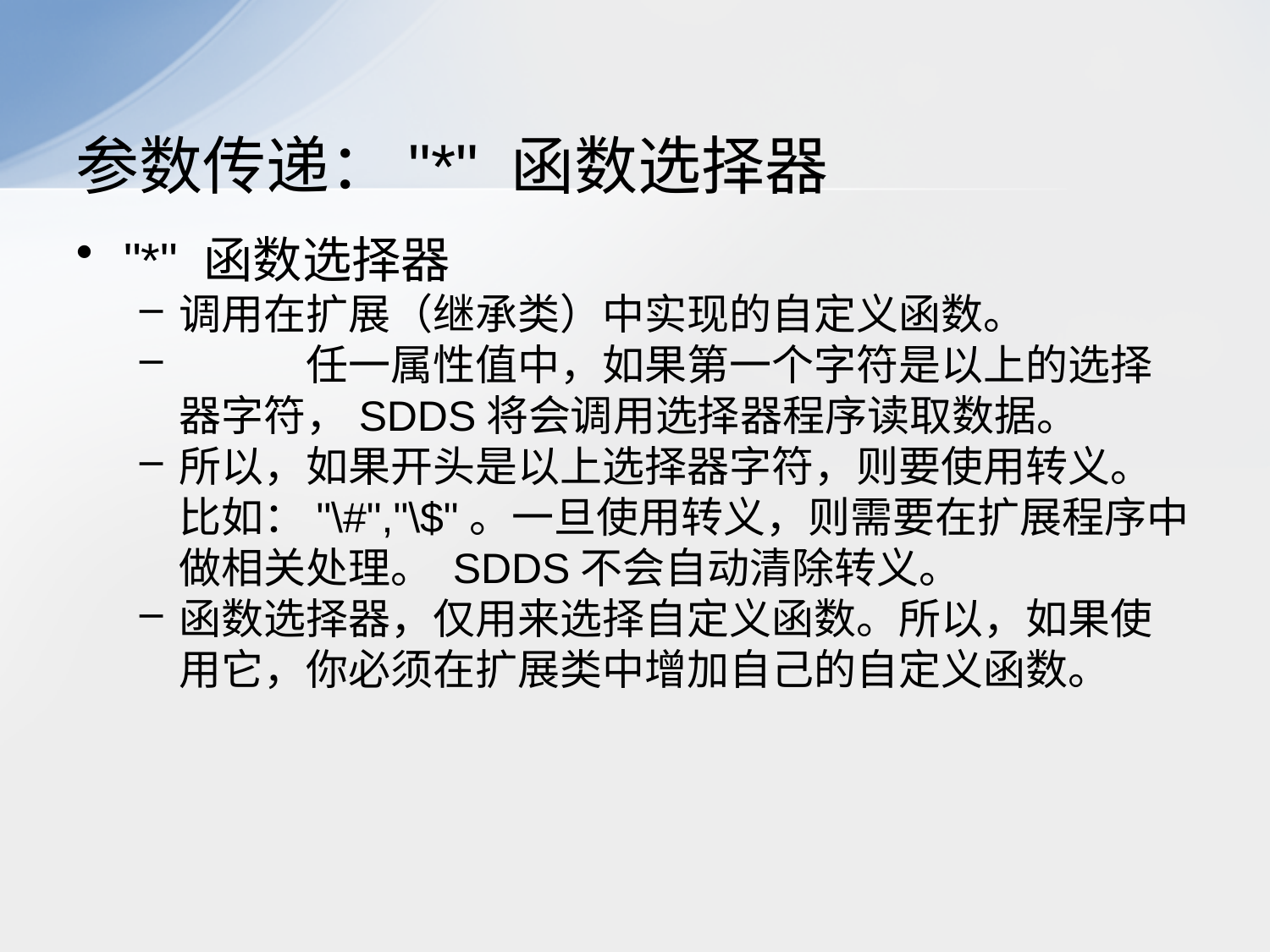

# 参数传递："*" 函数选择器
"*" 函数选择器
调用在扩展（继承类）中实现的自定义函数。
 	任一属性值中，如果第一个字符是以上的选择器字符，SDDS将会调用选择器程序读取数据。
所以，如果开头是以上选择器字符，则要使用转义。比如："\#","\$"。一旦使用转义，则需要在扩展程序中做相关处理。 SDDS不会自动清除转义。
函数选择器，仅用来选择自定义函数。所以，如果使用它，你必须在扩展类中增加自己的自定义函数。